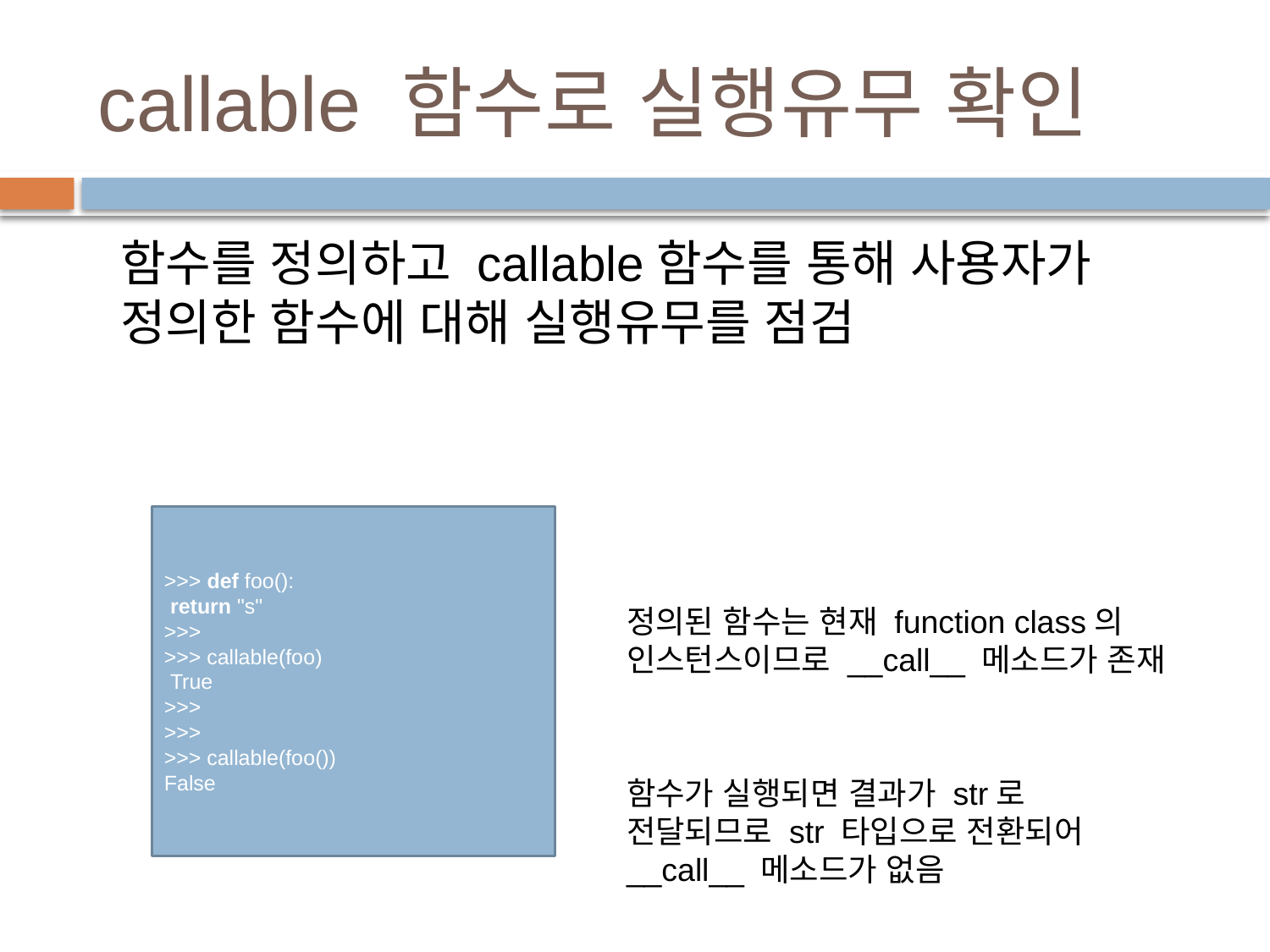

# callable 함수로 실행유무 확인
함수를 정의하고 callable함수를 통해 사용자가 정의한 함수에 대해 실행유무를 점검
>>> def foo():
 return "s"
>>>
>>> callable(foo)
 True
>>>
>>>
>>> callable(foo())
False
정의된 함수는 현재 function class의 인스턴스이므로 __call__ 메소드가 존재
함수가 실행되면 결과가 str로 전달되므로 str 타입으로 전환되어 __call__ 메소드가 없음